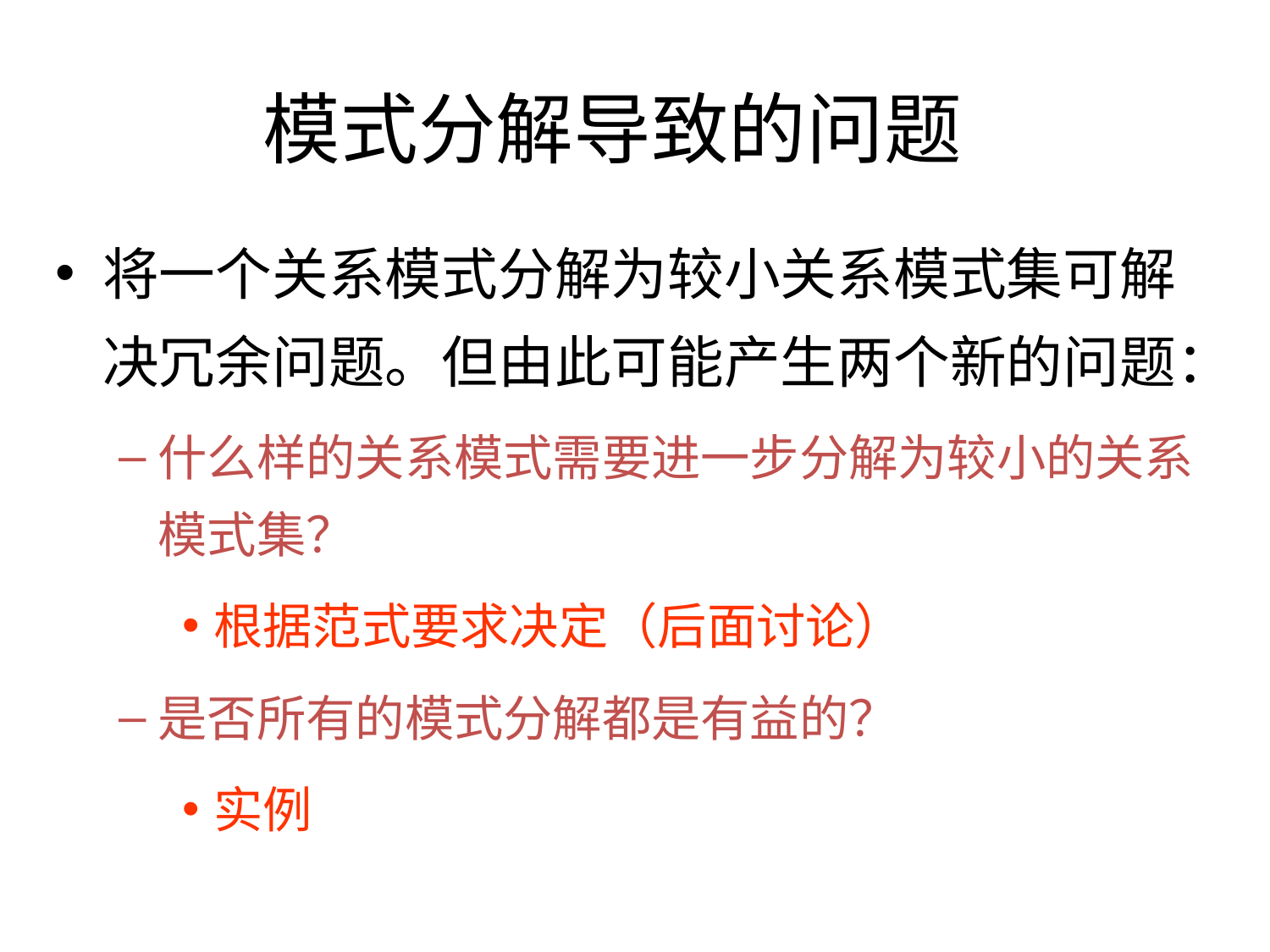

# 模式分解导致的问题
将一个关系模式分解为较小关系模式集可解决冗余问题。但由此可能产生两个新的问题：
什么样的关系模式需要进一步分解为较小的关系模式集？
根据范式要求决定（后面讨论）
是否所有的模式分解都是有益的？
实例